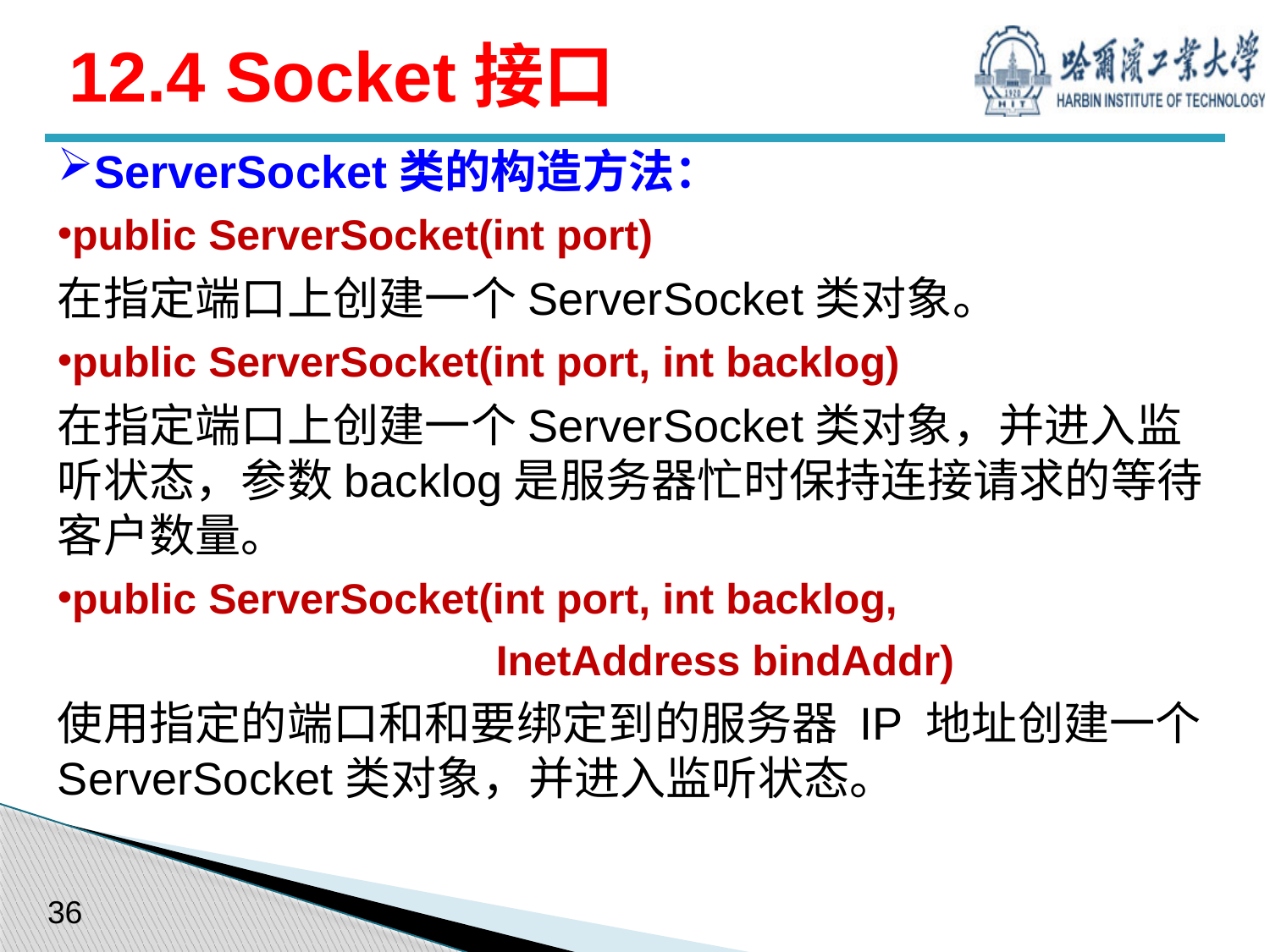

# 12.4 Socket接口
ServerSocket类的构造方法：
public ServerSocket(int port)
在指定端口上创建一个ServerSocket类对象。
public ServerSocket(int port, int backlog)
在指定端口上创建一个ServerSocket类对象，并进入监听状态，参数backlog是服务器忙时保持连接请求的等待客户数量。
public ServerSocket(int port, int backlog,
                                     InetAddress bindAddr)
使用指定的端口和和要绑定到的服务器 IP 地址创建一个ServerSocket类对象，并进入监听状态。